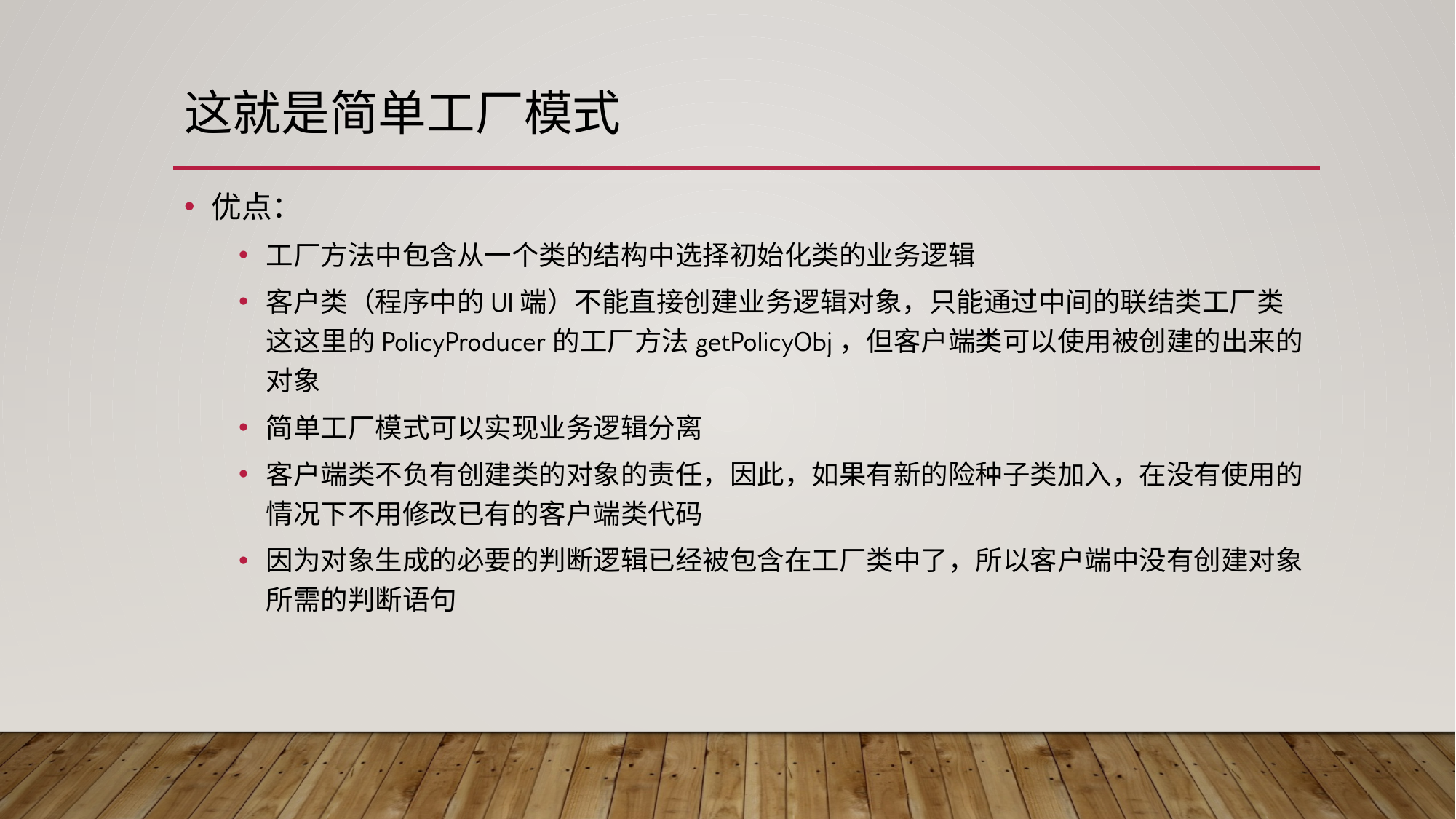

# 这就是简单工厂模式
优点：
工厂方法中包含从一个类的结构中选择初始化类的业务逻辑
客户类（程序中的UI端）不能直接创建业务逻辑对象，只能通过中间的联结类工厂类这这里的PolicyProducer的工厂方法getPolicyObj，但客户端类可以使用被创建的出来的对象
简单工厂模式可以实现业务逻辑分离
客户端类不负有创建类的对象的责任，因此，如果有新的险种子类加入，在没有使用的情况下不用修改已有的客户端类代码
因为对象生成的必要的判断逻辑已经被包含在工厂类中了，所以客户端中没有创建对象所需的判断语句